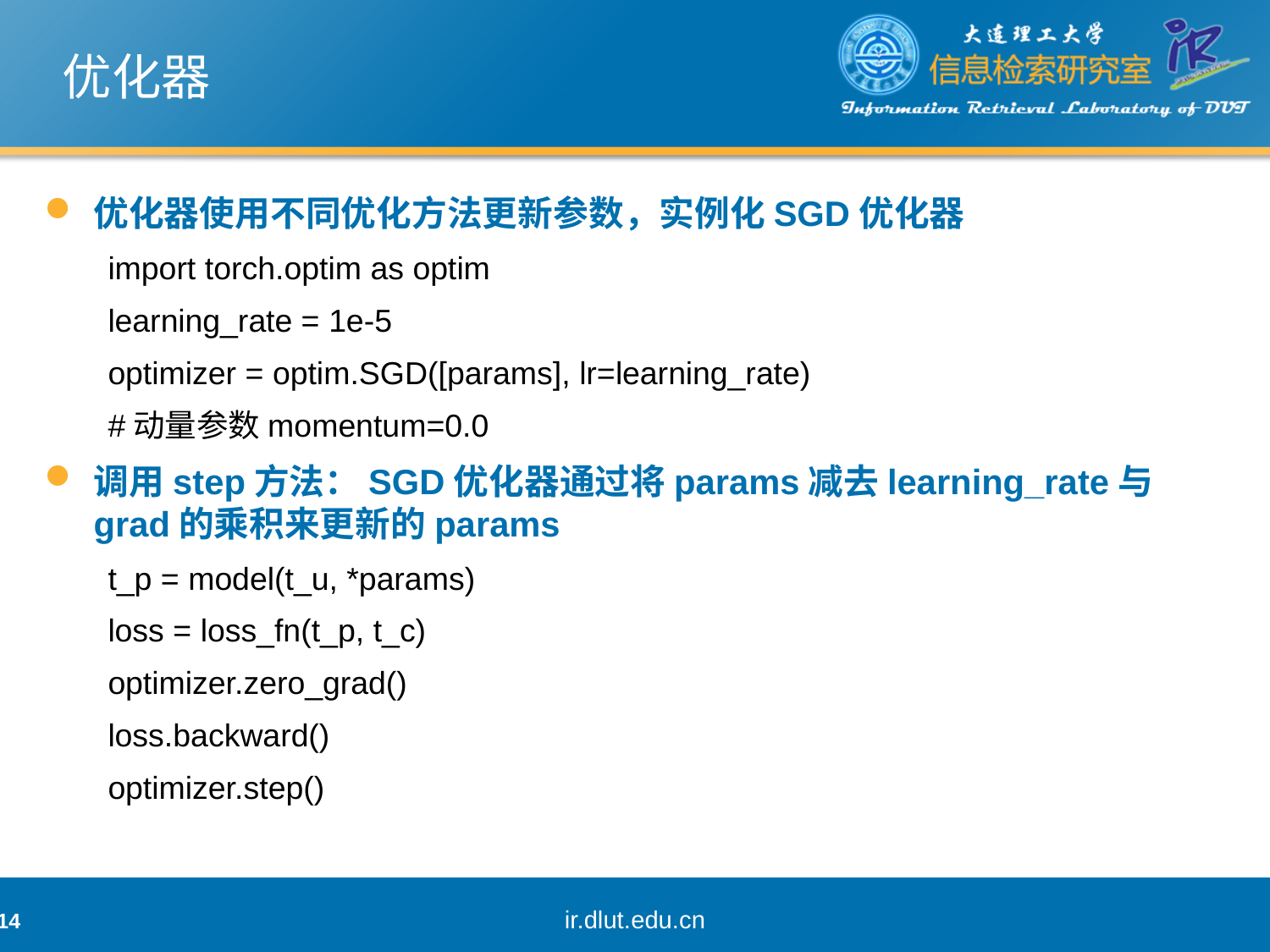

# 优化器
优化器使用不同优化方法更新参数，实例化SGD优化器
import torch.optim as optim
learning_rate = 1e-5
optimizer = optim.SGD([params], lr=learning_rate)
#动量参数momentum=0.0
调用step方法：SGD优化器通过将params减去learning_rate与grad的乘积来更新的params
t_p = model(t_u, *params)
loss = loss_fn(t_p, t_c)
optimizer.zero_grad()
loss.backward()
optimizer.step()
14